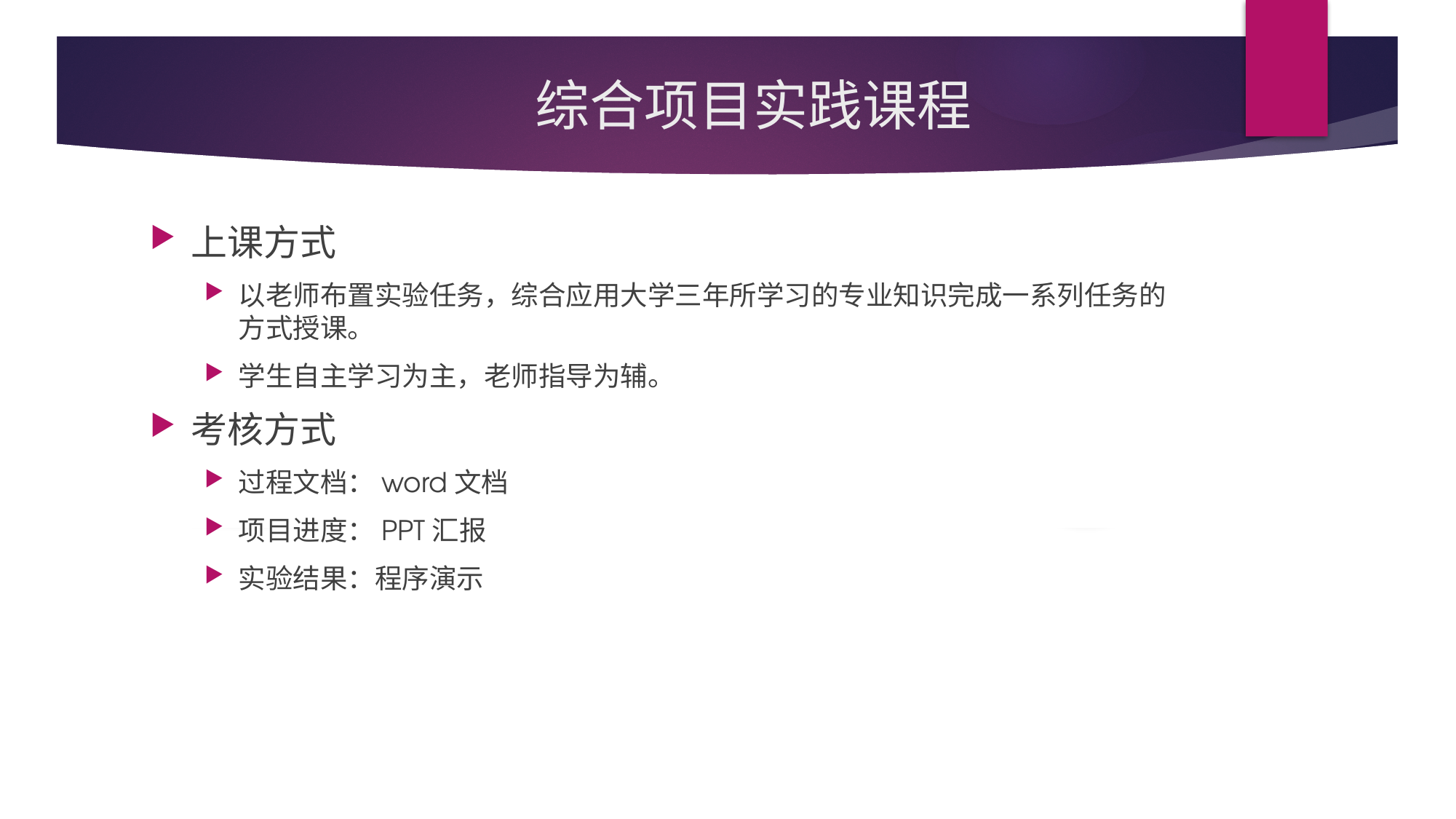

# 综合项目实践课程
上课方式
以老师布置实验任务，综合应用大学三年所学习的专业知识完成一系列任务的方式授课。
学生自主学习为主，老师指导为辅。
考核方式
过程文档：word文档
项目进度：PPT汇报
实验结果：程序演示